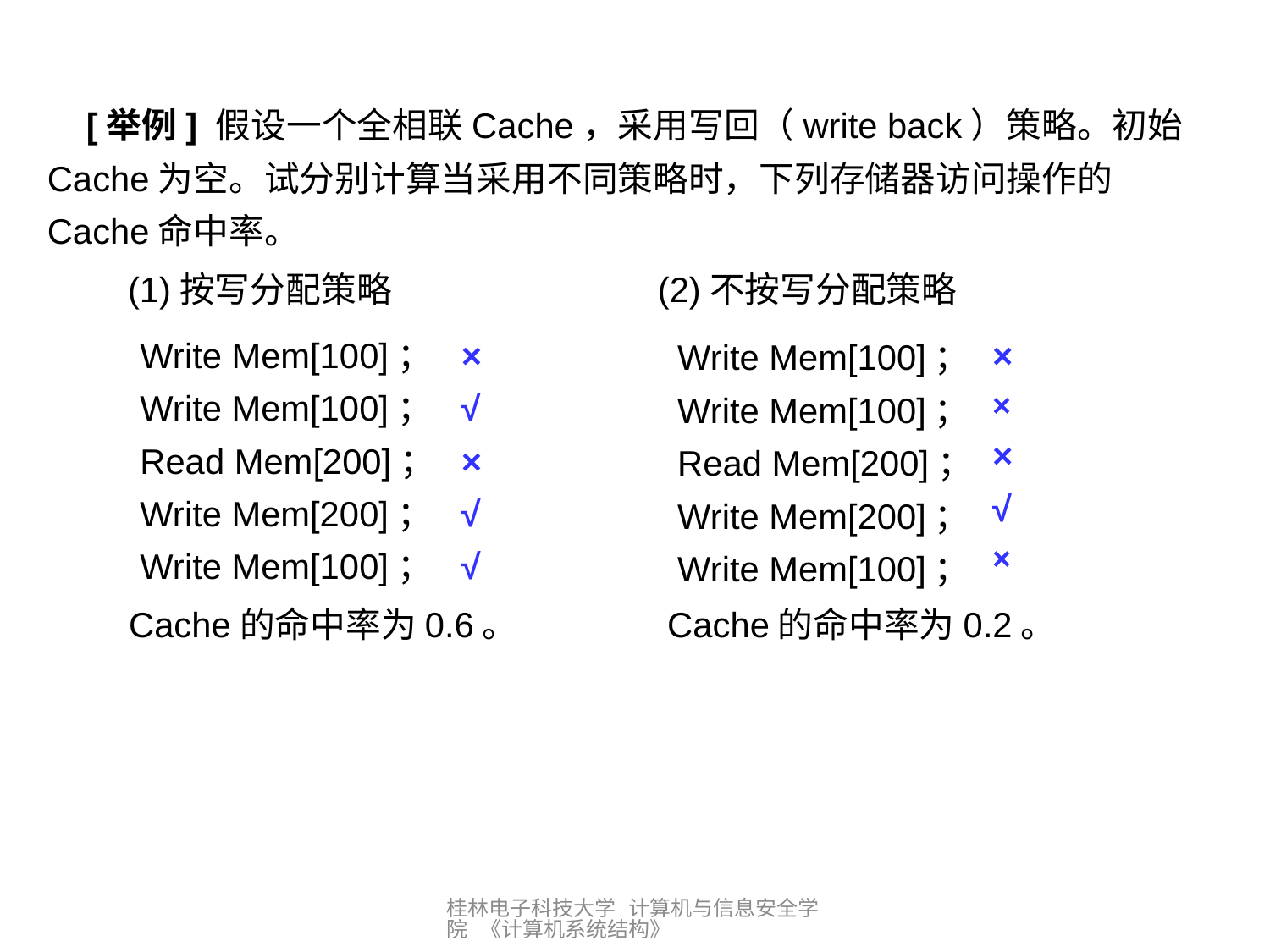

[举例] 假设一个全相联Cache，采用写回（write back）策略。初始Cache为空。试分别计算当采用不同策略时，下列存储器访问操作的Cache命中率。
(1)按写分配策略
(2)不按写分配策略
Write Mem[100]；
Write Mem[100]；
Read Mem[200]；
Write Mem[200]；
Write Mem[100]；
×
√
×
√
√
×
×
×
√
×
Write Mem[100]；
Write Mem[100]；
Read Mem[200]；
Write Mem[200]；
Write Mem[100]；
Cache的命中率为0.6。
Cache的命中率为0.2。

桂林电子科技大学  计算机与信息安全学院  《计算机系统结构》
23